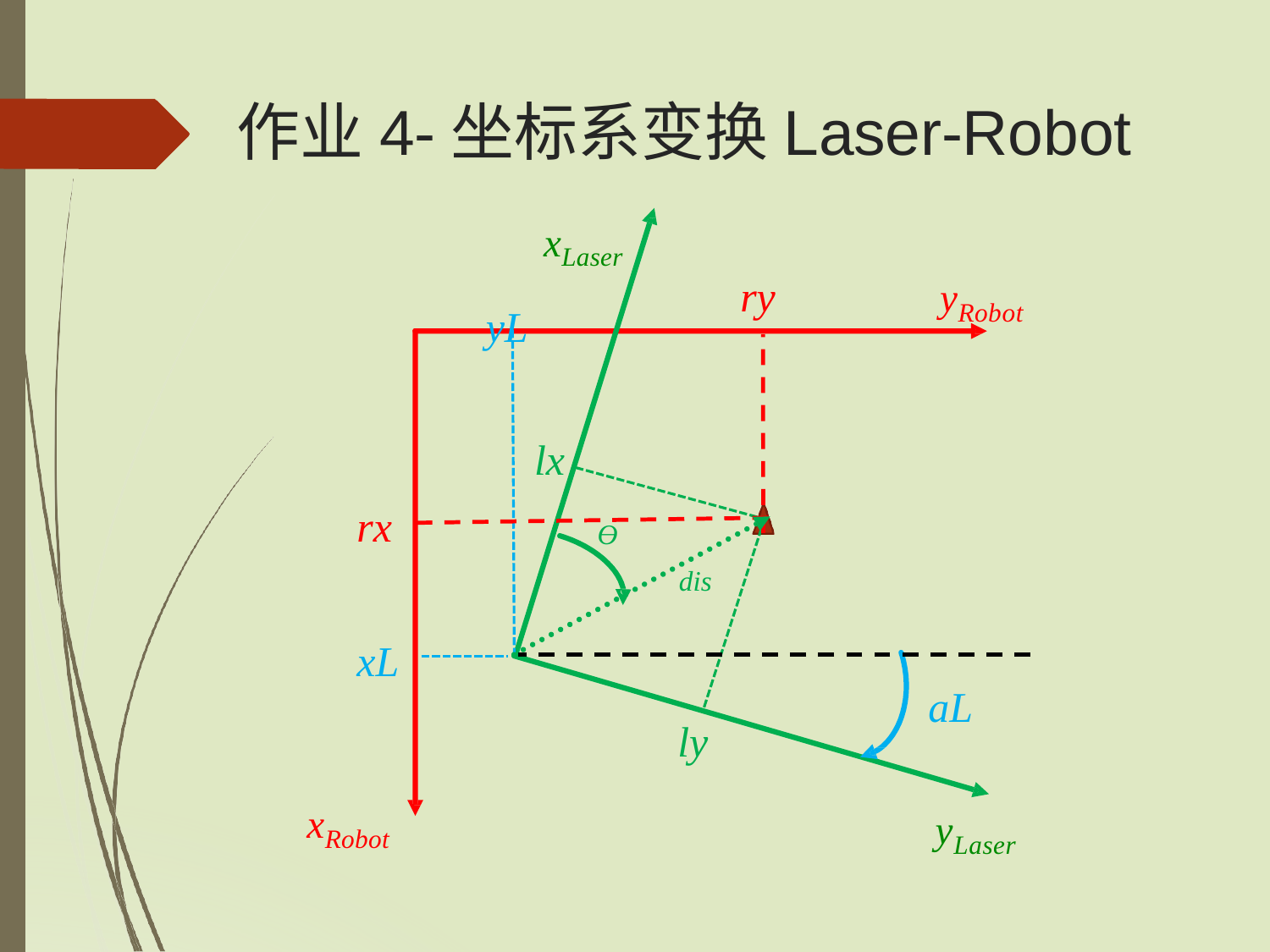

# 作业4-坐标系变换Laser-Robot

xLaser
yL

yRobot
ry

lx

rx

ϴ

dis
xL

aL
ly
xRobot
yLaser